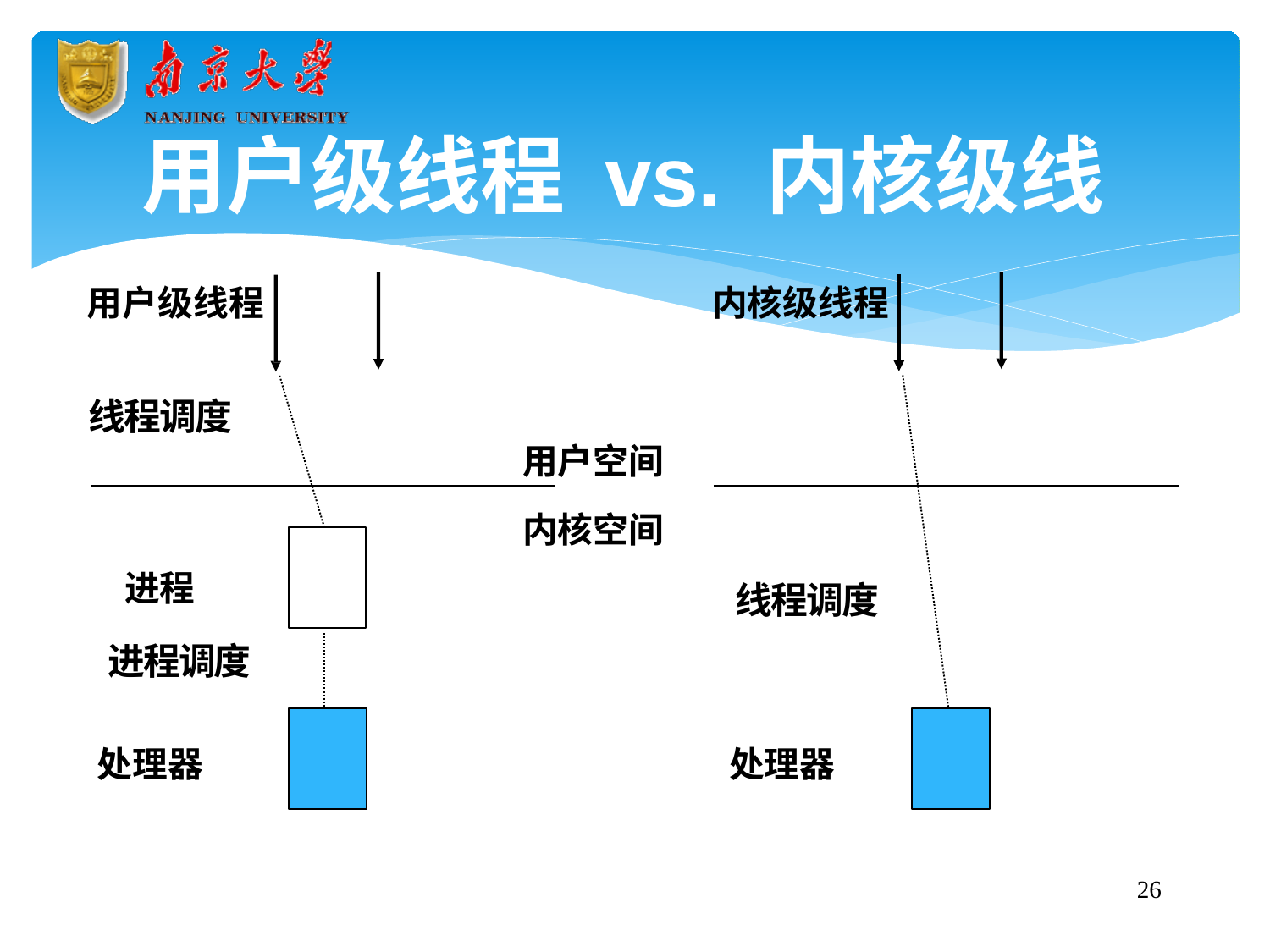

# 用户级线程 vs. 内核级线程

用户级线程	内核级线程

线程调度
用户空间
内核空间

进程
线程调度

进程调度

处理器
处理器
26